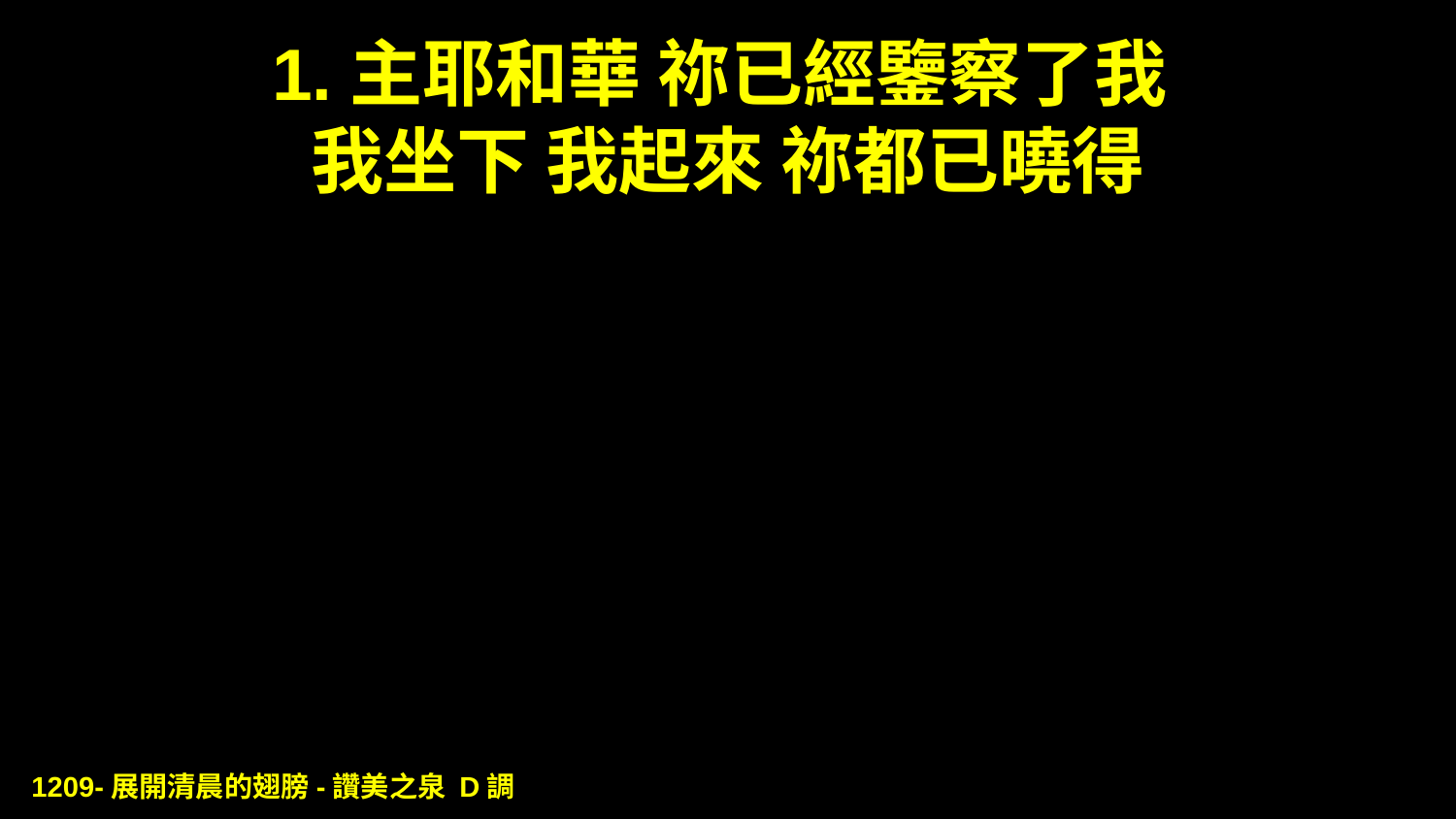

# 1.主耶和華 祢已經鑒察了我 我坐下 我起來 祢都已曉得
1209-展開清晨的翅膀-讚美之泉 D調